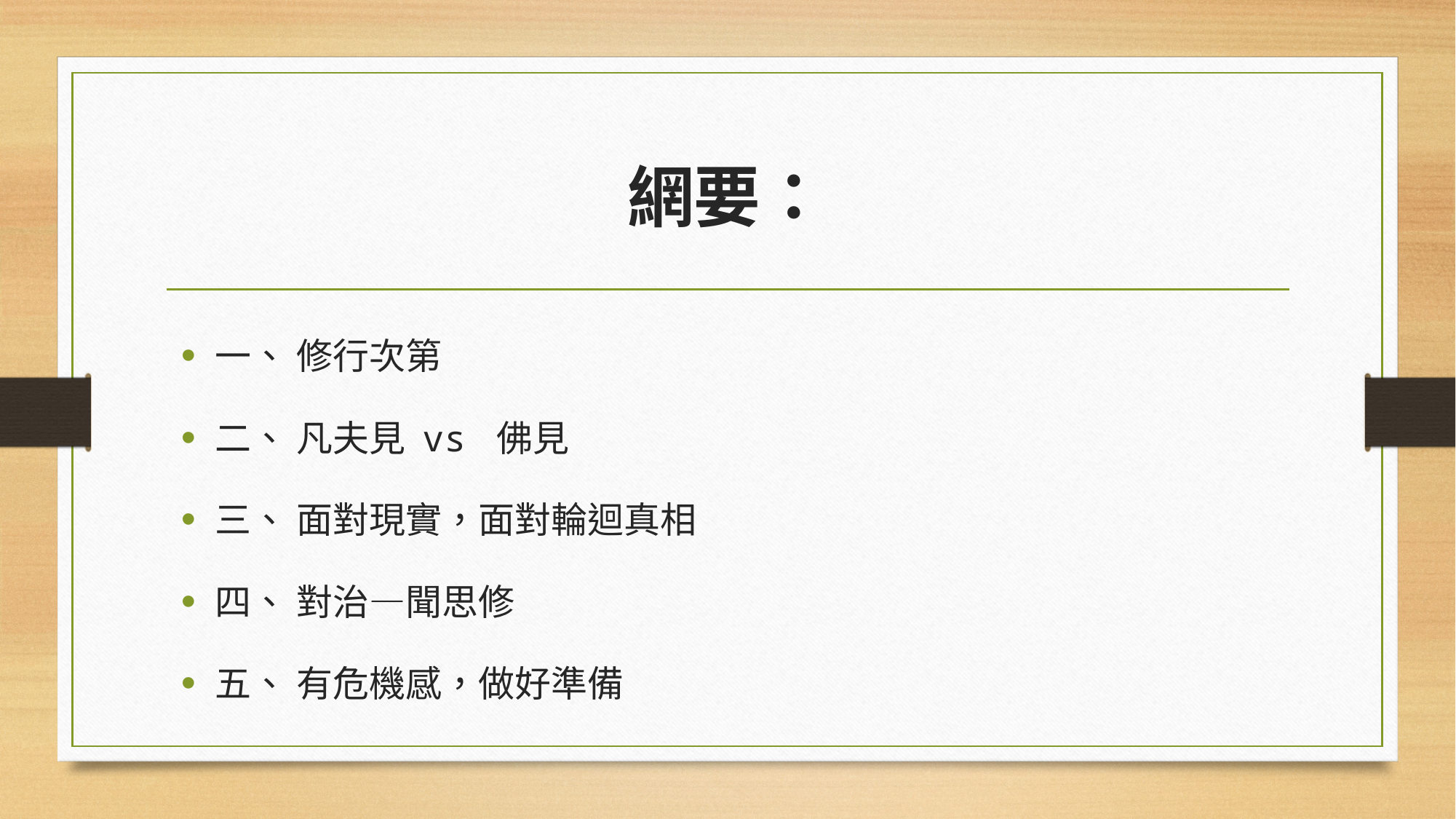

# 網要：
一、 修行次第
二、 凡夫見 vs 佛見
三、 面對現實，面對輪迴真相
四、 對治—聞思修
五、 有危機感，做好準備